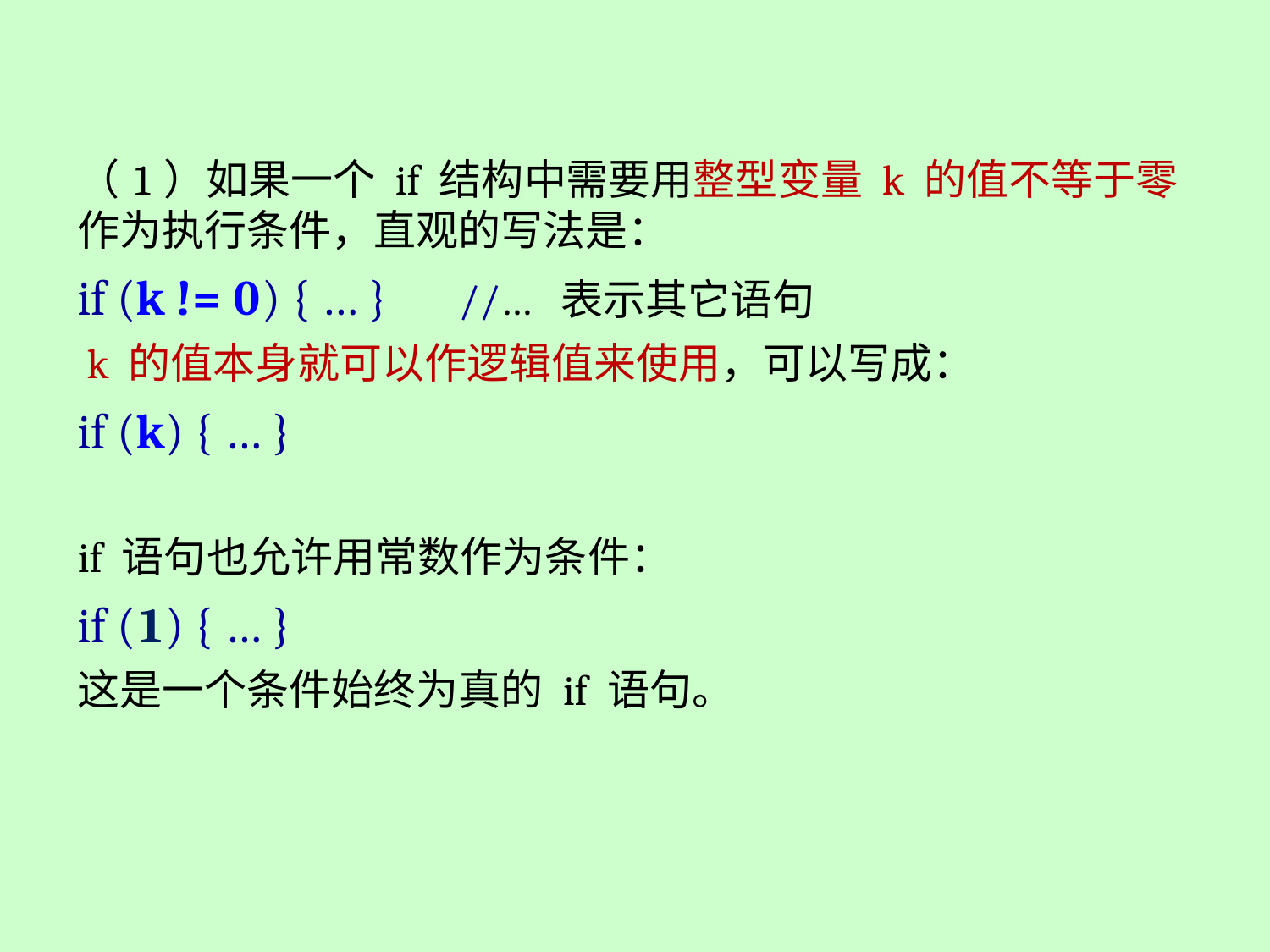

（1）如果一个 if 结构中需要用整型变量 k 的值不等于零作为执行条件，直观的写法是：
if (k != 0) { … }    	//…  表示其它语句
 k 的值本身就可以作逻辑值来使用，可以写成：
if (k) { … }

if 语句也允许用常数作为条件：
if (1) { … }
这是一个条件始终为真的 if 语句。
31